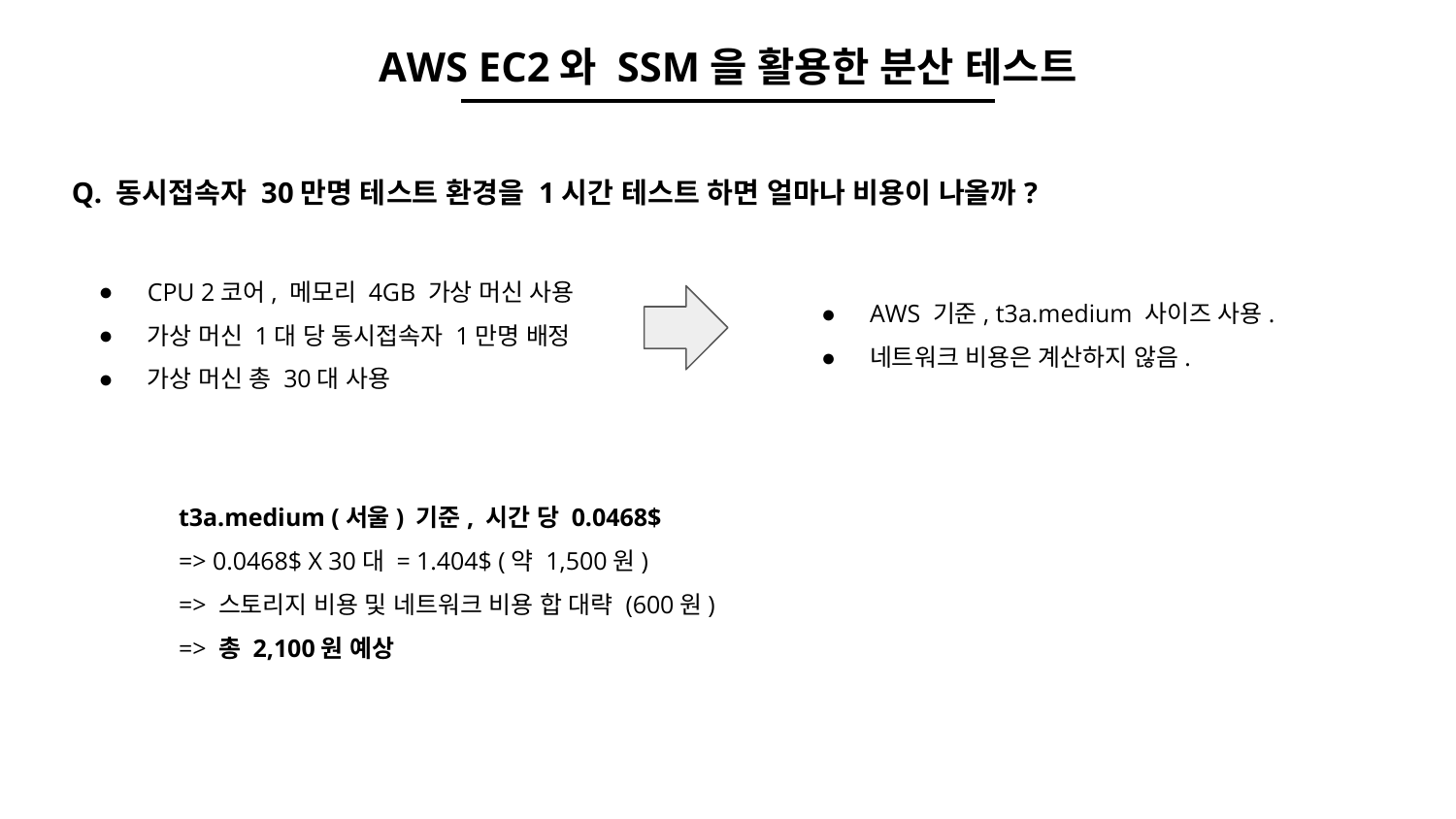

AWS EC2와 SSM을 활용한 분산 테스트
Q. 동시접속자 30만명 테스트 환경을 1시간 테스트 하면 얼마나 비용이 나올까?

CPU 2코어, 메모리 4GB 가상 머신 사용
가상 머신 1대 당 동시접속자 1만명 배정
가상 머신 총 30대 사용
AWS 기준, t3a.medium 사이즈 사용.
네트워크 비용은 계산하지 않음.

t3a.medium (서울) 기준, 시간 당 0.0468$
=> 0.0468$ X 30대 = 1.404$ (약 1,500원)
=> 스토리지 비용 및 네트워크 비용 합 대략 (600원)
=> 총 2,100원 예상